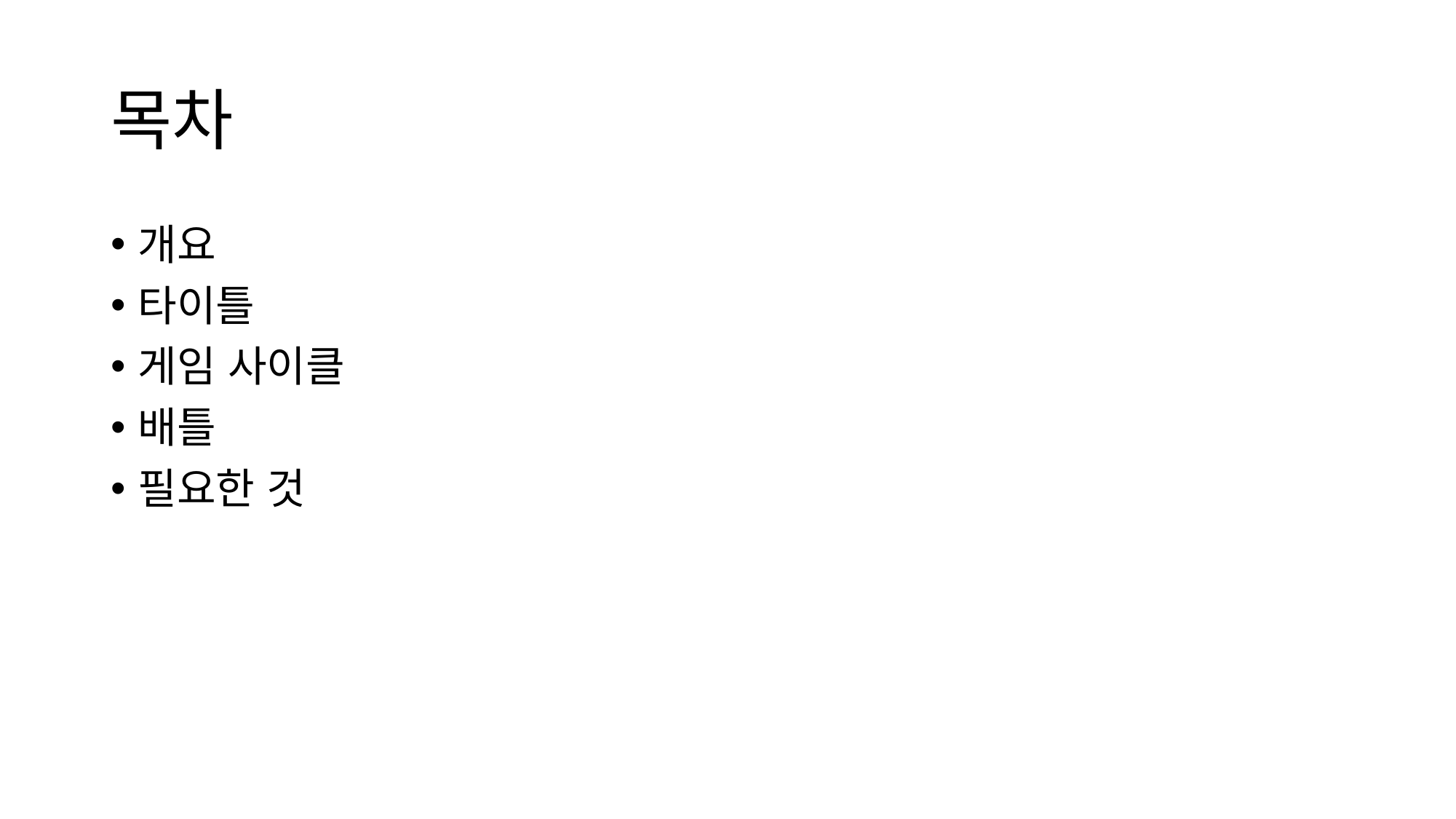

# 목차
개요
타이틀
게임 사이클
배틀
필요한 것